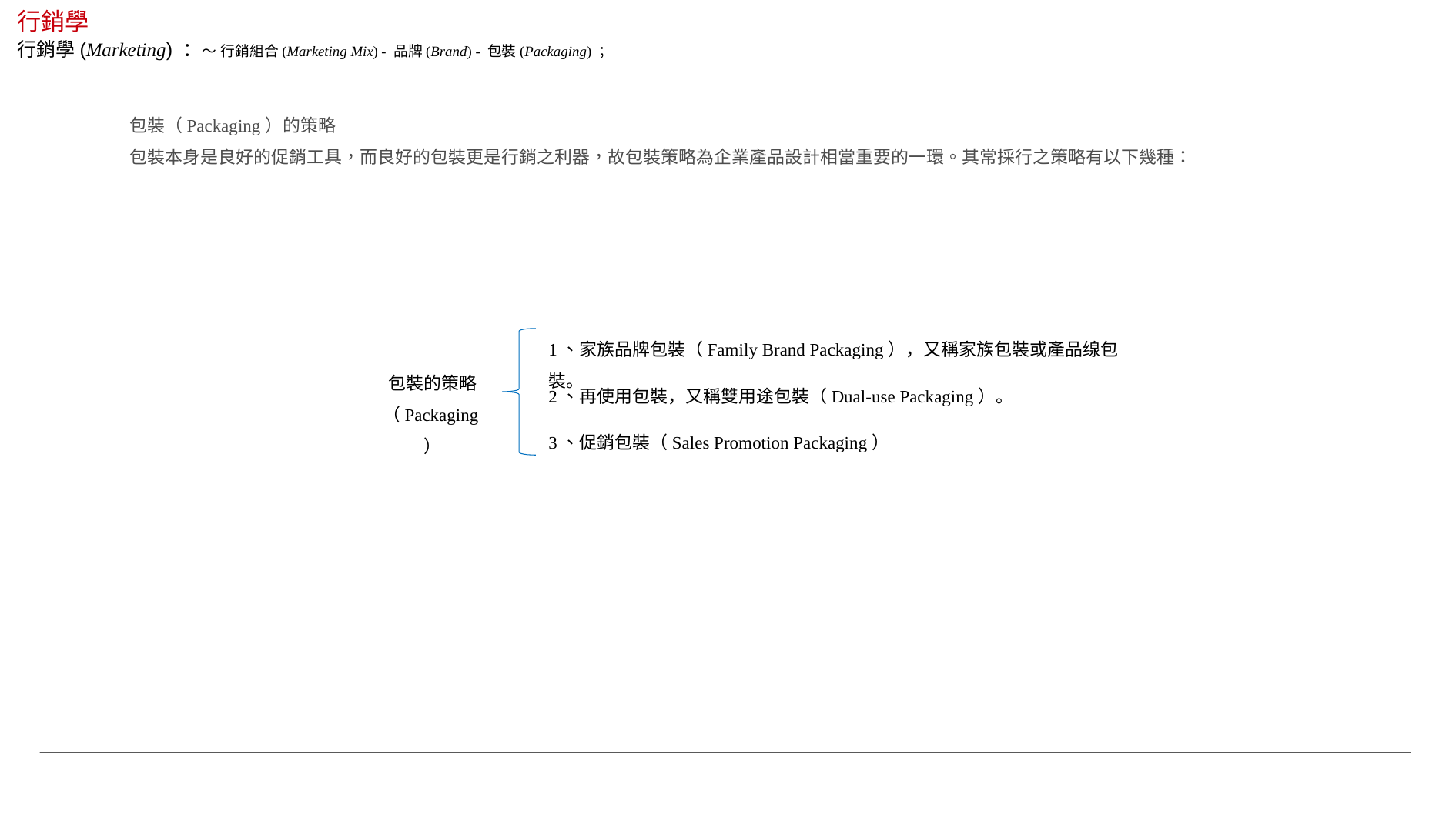

行銷學
行銷學(Marketing) ：～ 行銷組合(Marketing Mix) - 品牌(Brand) - 包裝(Packaging) ；
包裝（Packaging）的策略
包裝本身是良好的促銷工具，而良好的包裝更是行銷之利器，故包裝策略為企業產品設計相當重要的一環。其常採行之策略有以下幾種：
1、家族品牌包裝（Family Brand Packaging），又稱家族包裝或產品缐包裝。

包裝的策略
（Packaging）
2、再使用包裝，又稱雙用途包裝（Dual-use Packaging）。
3、促銷包裝（Sales Promotion Packaging）